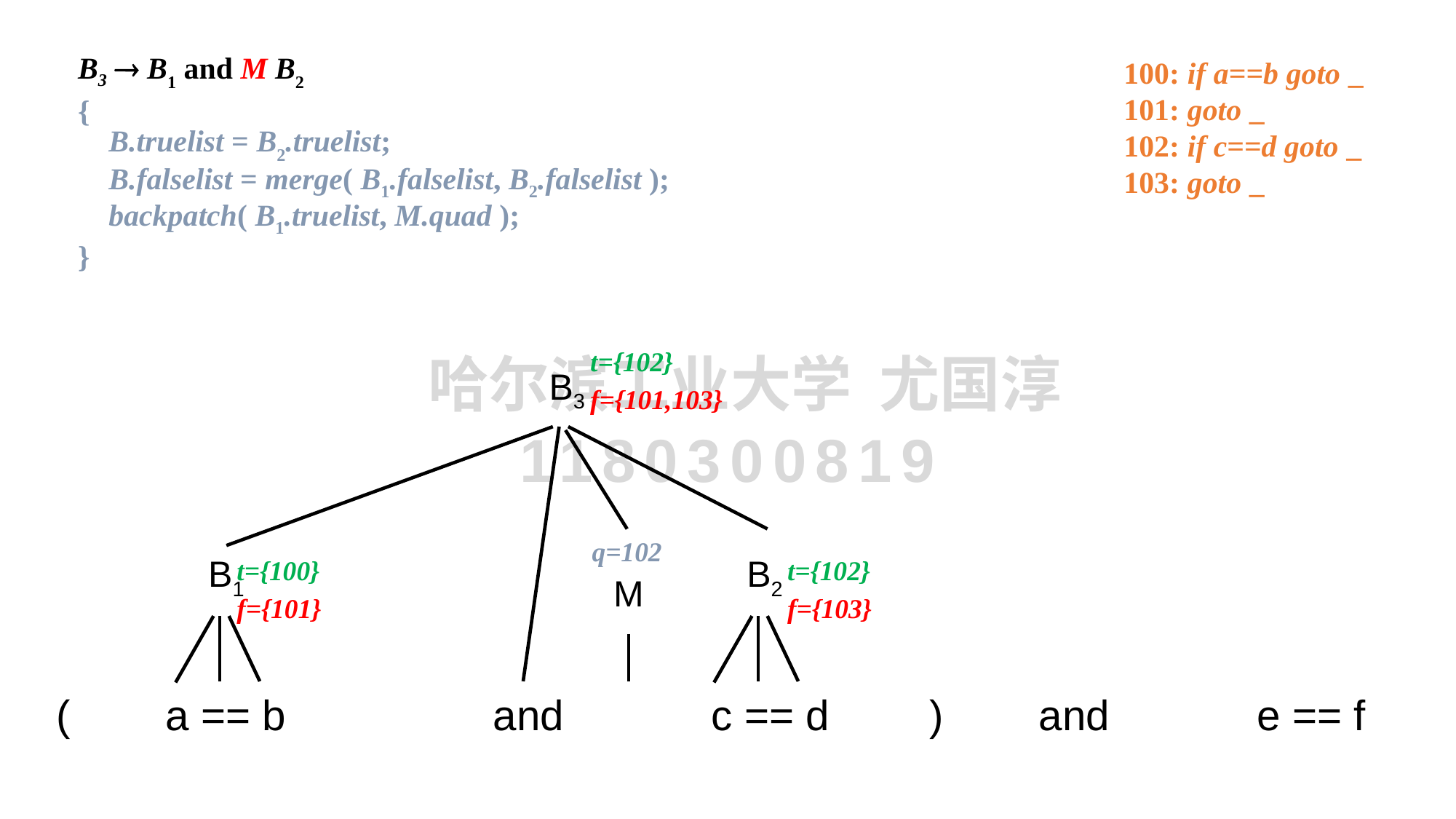

B3 → B1 and M B2
{
	B.truelist = B2.truelist;
	B.falselist = merge( B1.falselist, B2.falselist );
	backpatch( B1.truelist, M.quad );
}

100: if a==b goto _
101: goto _
102: if c==d goto _
103: goto _

 哈尔滨工业大学  尤国淳
1180300819
t={102}
f={101,103}
B3
q=102
t={102}
f={103}
t={100}
f={101}
B1
B2
M
(	a == b 		and		c == d	)	and		e == f